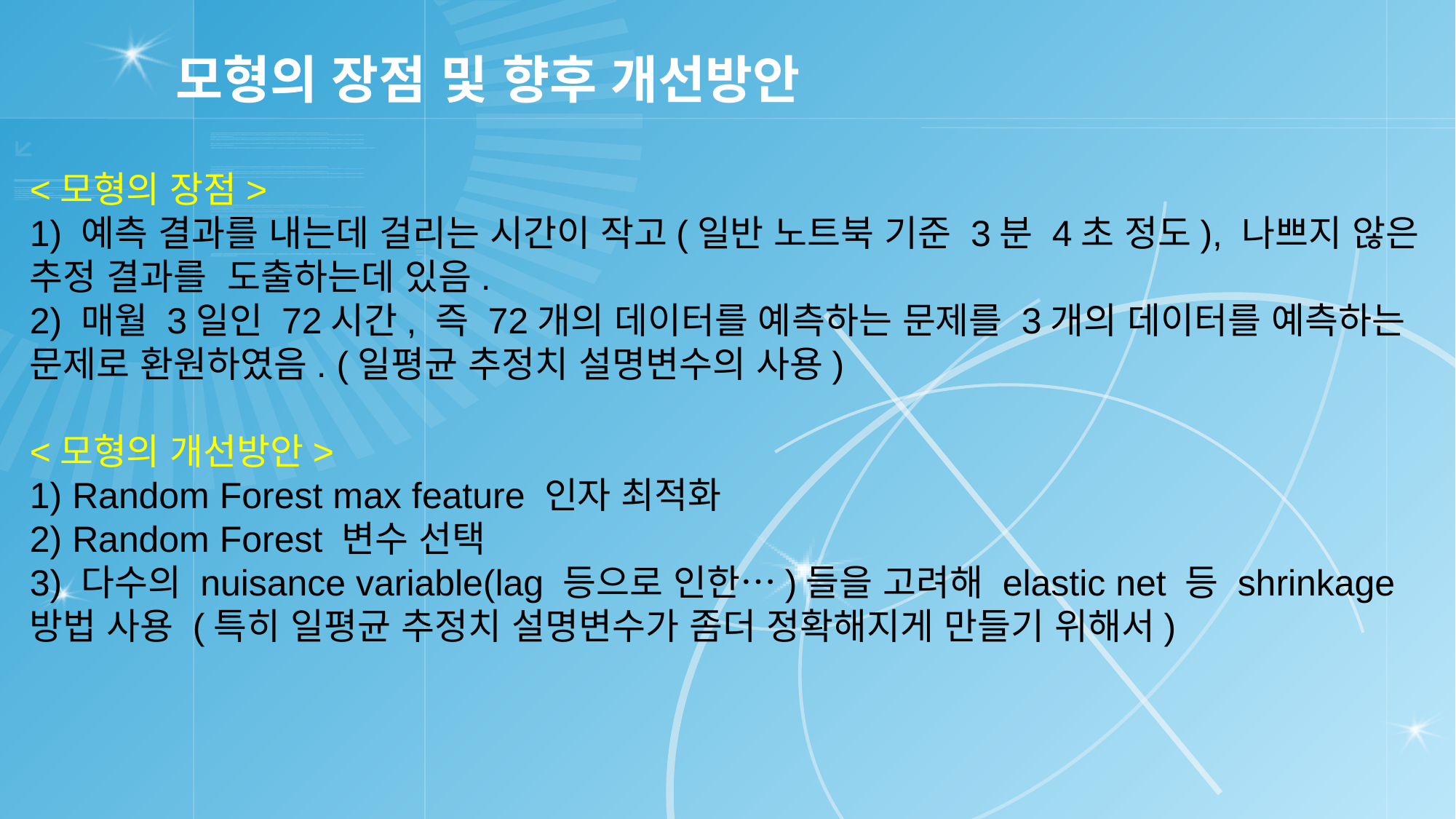

# 모형의 장점 및 향후 개선방안
<모형의 장점>
1) 예측 결과를 내는데 걸리는 시간이 작고(일반 노트북 기준 3분 4초 정도), 나쁘지 않은 추정 결과를  도출하는데 있음.
2) 매월 3일인 72시간, 즉 72개의 데이터를 예측하는 문제를 3개의 데이터를 예측하는 문제로 환원하였음. (일평균 추정치 설명변수의 사용)

<모형의 개선방안>
1) Random Forest max feature 인자 최적화
2) Random Forest 변수 선택
3) 다수의 nuisance variable(lag 등으로 인한…)들을 고려해 elastic net 등 shrinkage 방법 사용 (특히 일평균 추정치 설명변수가 좀더 정확해지게 만들기 위해서)